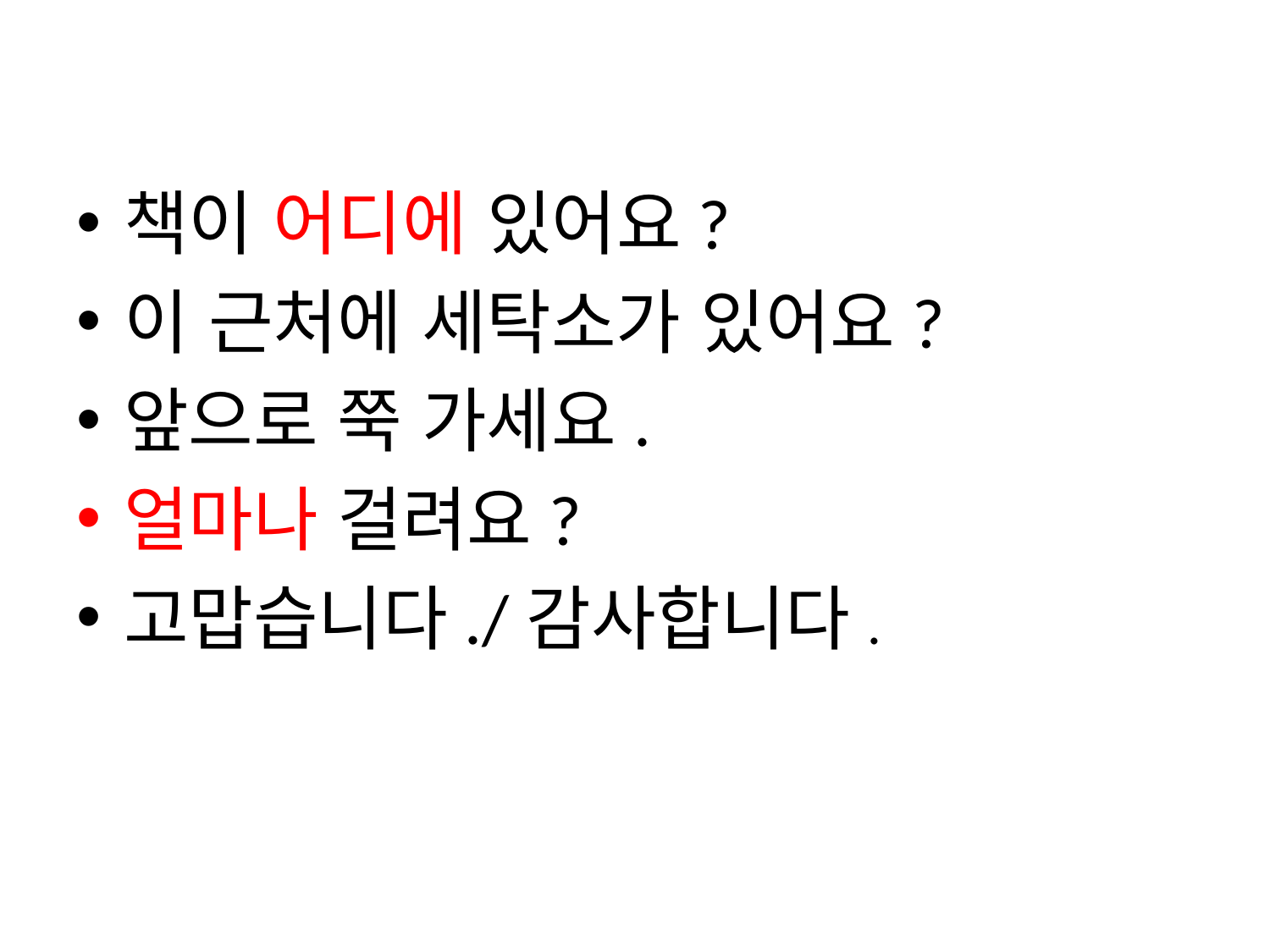

책이 어디에 있어요?
이 근처에 세탁소가 있어요?
앞으로 쭉 가세요.
얼마나 걸려요?
고맙습니다./감사합니다.